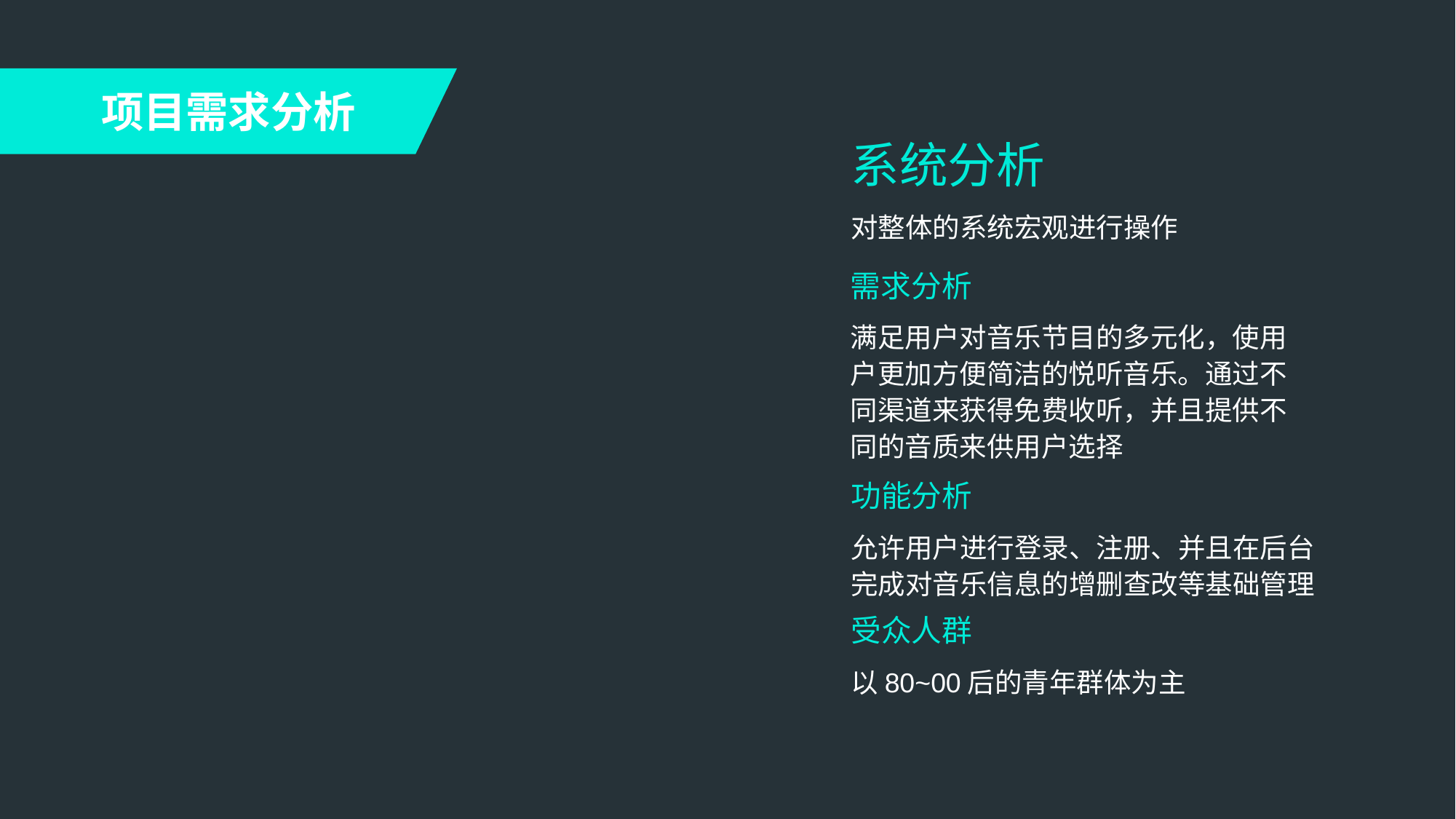

项目需求分析
系统分析
对整体的系统宏观进行操作

### Chart

| Category |
|---|
需求分析
满足用户对音乐节目的多元化，使用户更加方便简洁的悦听音乐。通过不同渠道来获得免费收听，并且提供不同的音质来供用户选择
功能分析
允许用户进行登录、注册、并且在后台完成对音乐信息的增删查改等基础管理
受众人群
以80~00后的青年群体为主